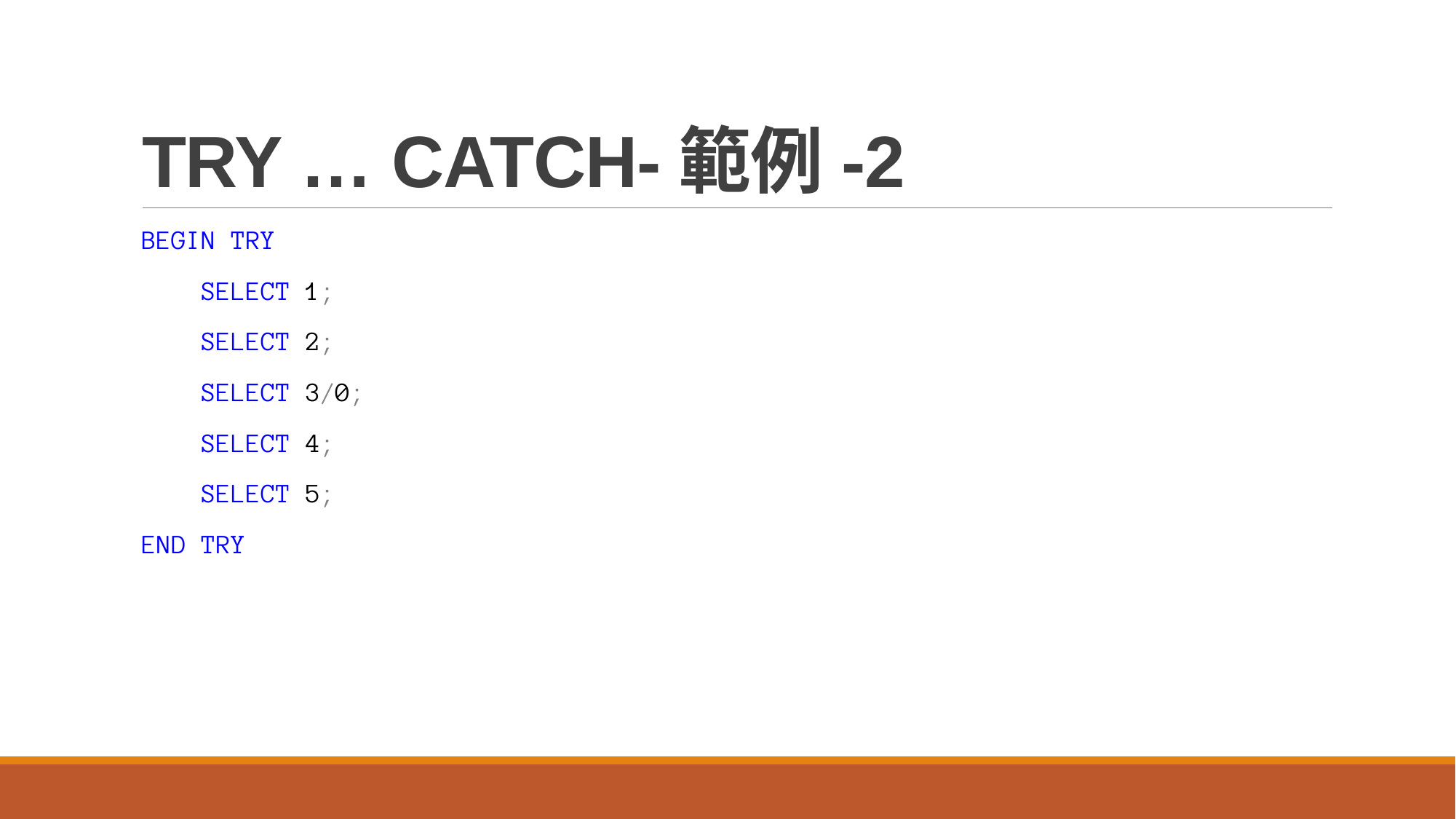

# TRY … CATCH-範例-2
BEGIN TRY
    SELECT 1;
    SELECT 2;
    SELECT 3/0;
    SELECT 4;
    SELECT 5;
END TRY